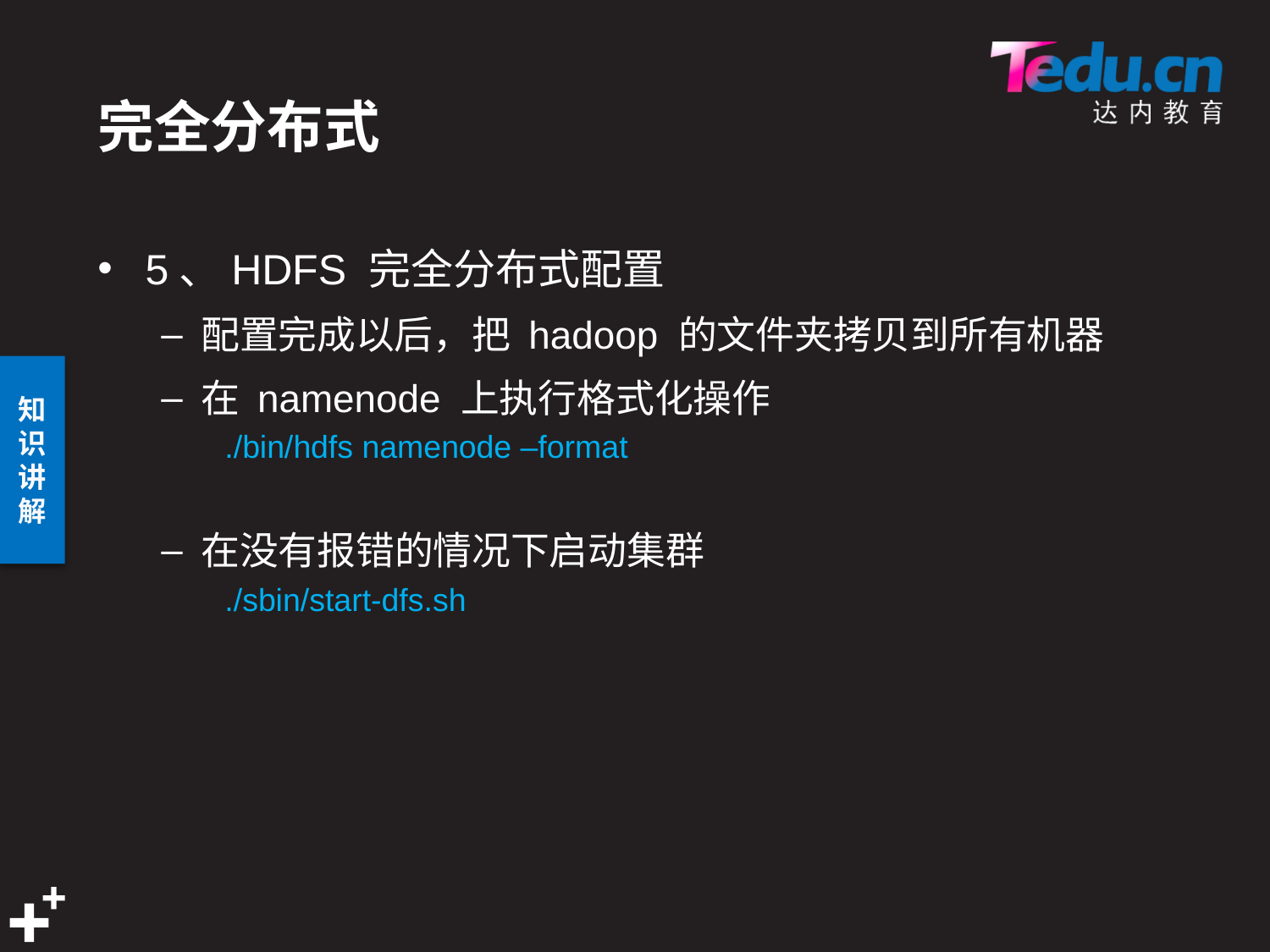

# 完全分布式
5、HDFS 完全分布式配置
配置完成以后，把 hadoop 的文件夹拷贝到所有机器
在 namenode 上执行格式化操作
./bin/hdfs namenode –format

在没有报错的情况下启动集群
./sbin/start-dfs.sh